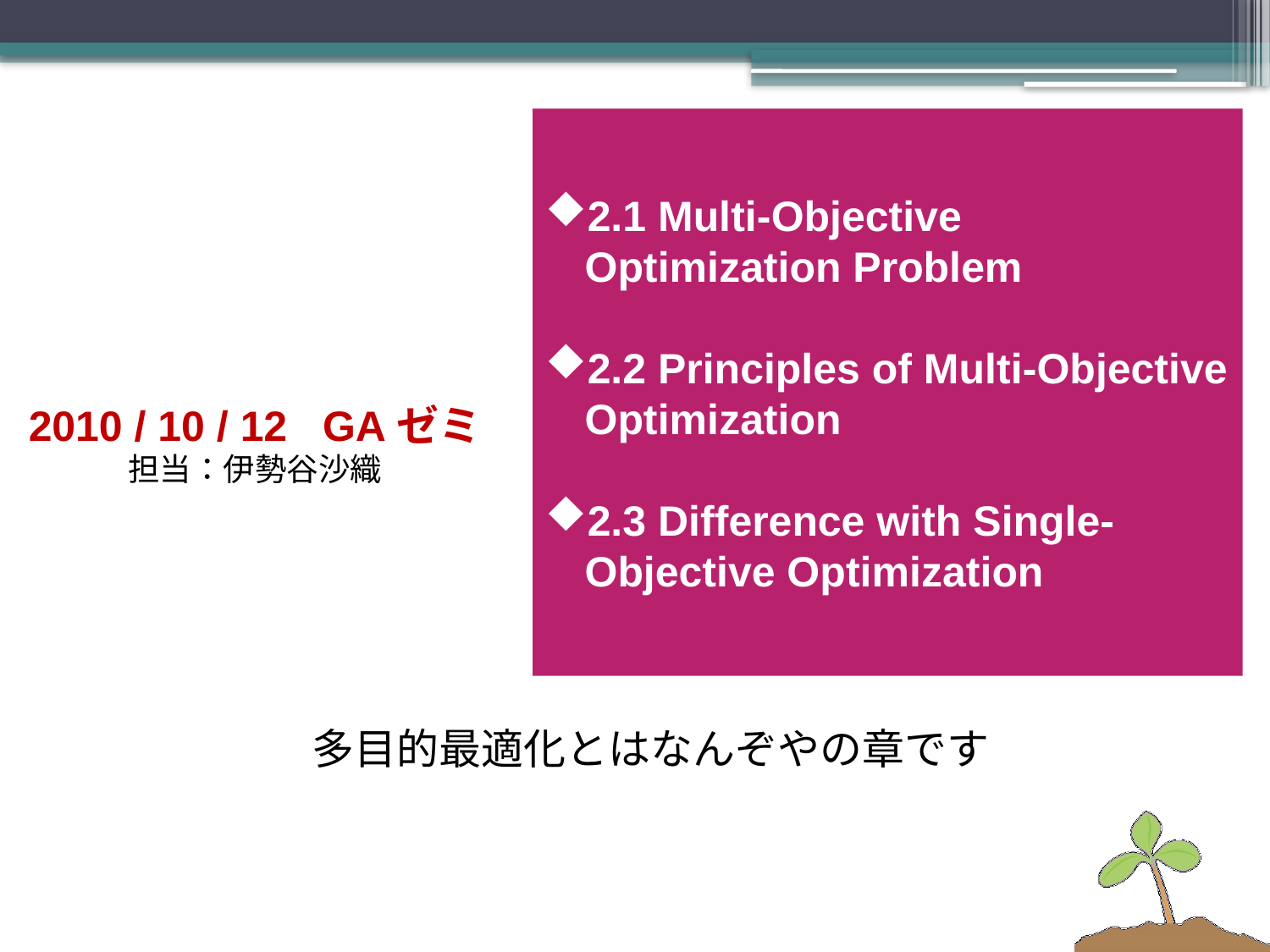

2.1 Multi-Objective Optimization Problem

2.2 Principles of Multi-Objective Optimization

2.3 Difference with Single-Objective Optimization
2010 / 10 / 12   GAゼミ
担当：伊勢谷沙織
多目的最適化とはなんぞやの章です